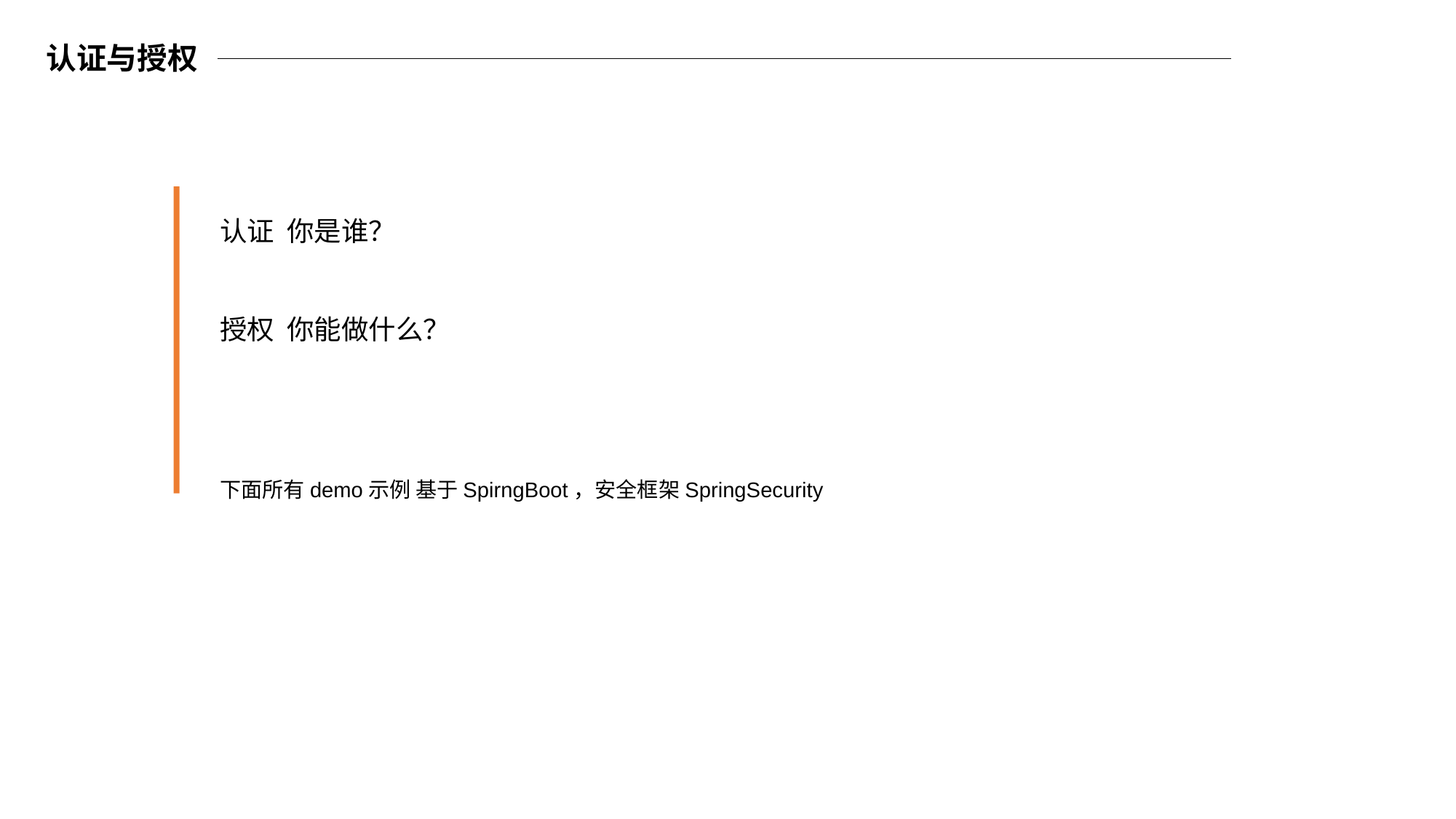

认证与授权

认证  你是谁？

授权  你能做什么？

下面所有demo示例 基于SpirngBoot，安全框架SpringSecurity